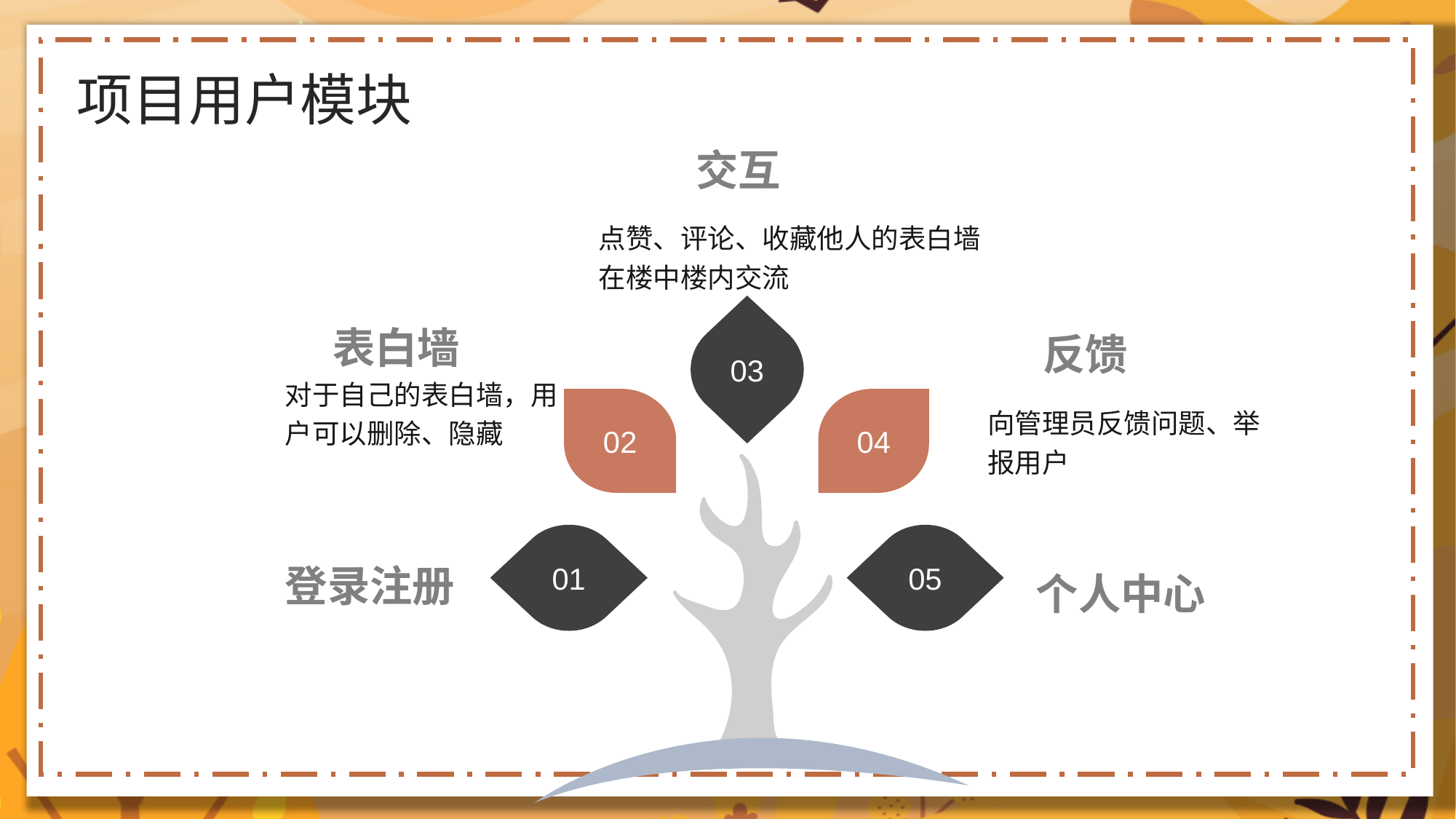

项目用户模块
交互
点赞、评论、收藏他人的表白墙
在楼中楼内交流
03
02
04

01
05

表白墙
反馈
对于自己的表白墙，用户可以删除、隐藏
向管理员反馈问题、举报用户
登录注册
个人中心